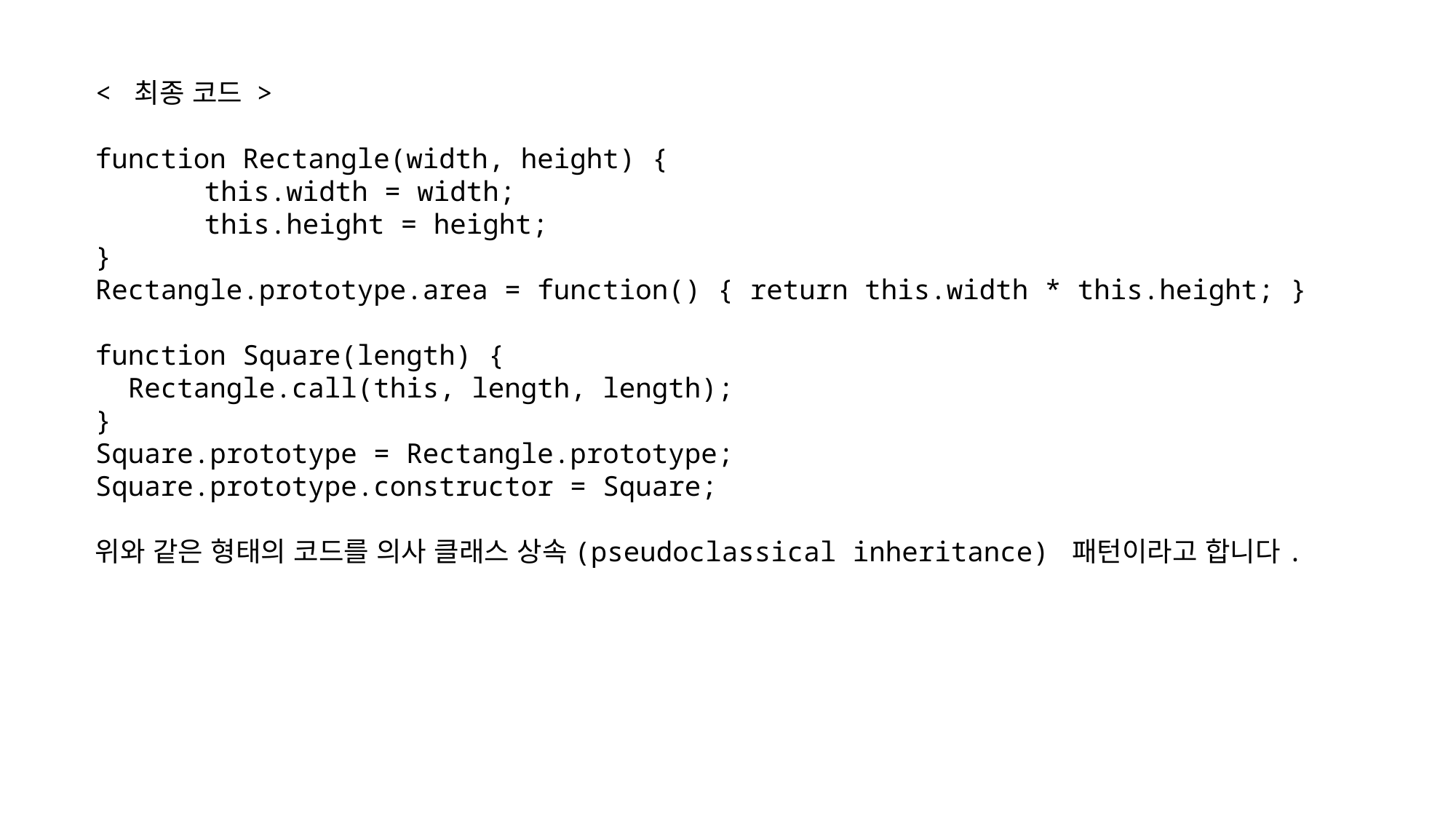

< 최종 코드 >

function Rectangle(width, height) {
	this.width = width;
	this.height = height;
}
Rectangle.prototype.area = function() { return this.width * this.height; }

function Square(length) {
  Rectangle.call(this, length, length);
}
Square.prototype = Rectangle.prototype;
Square.prototype.constructor = Square;

위와 같은 형태의 코드를 의사 클래스 상속(pseudoclassical inheritance) 패턴이라고 합니다.